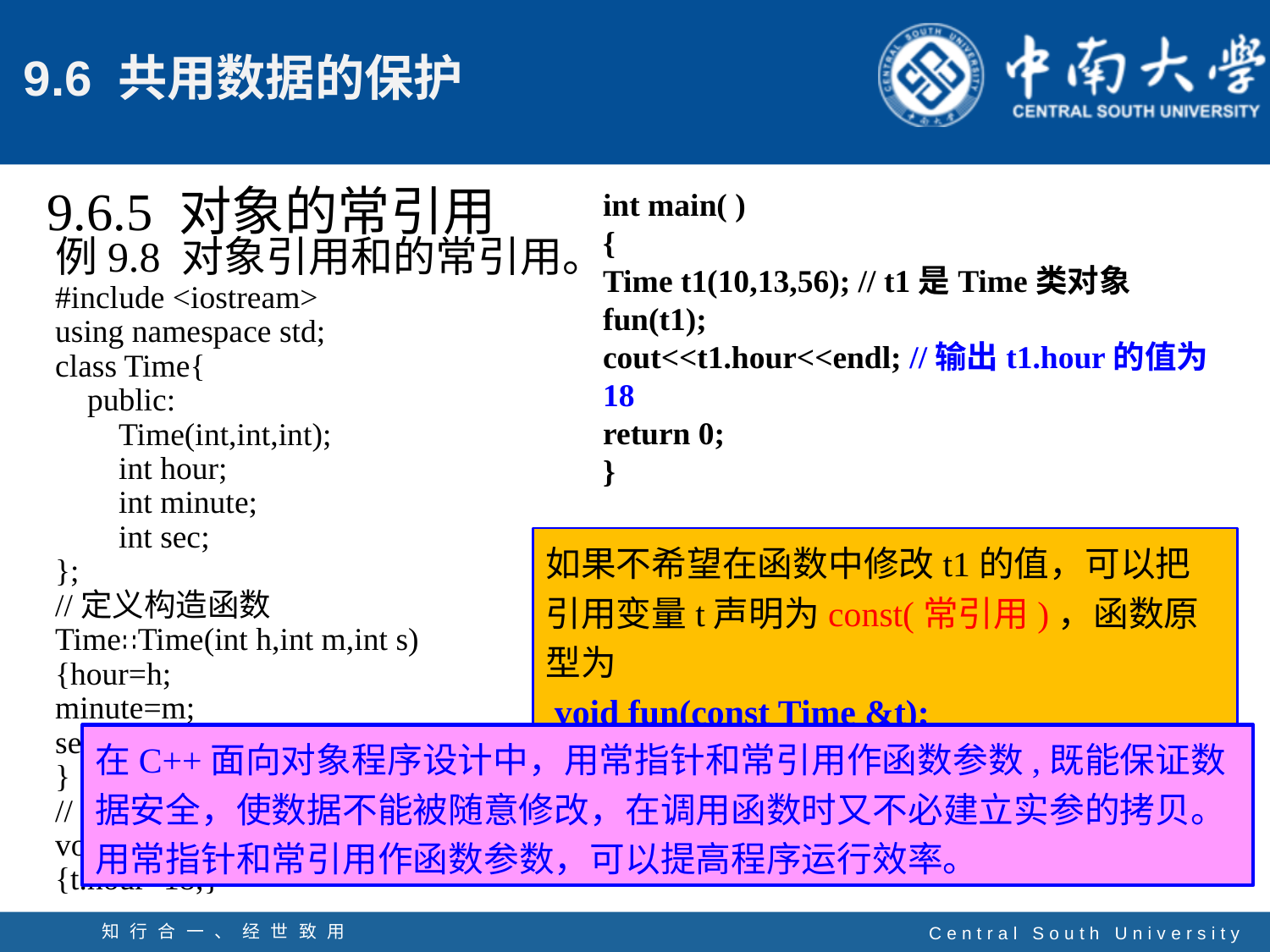

9.6.5 对象的常引用
int main( )
{
Time t1(10,13,56); // t1是Time类对象
fun(t1);
cout<<t1.hour<<endl; //输出t1.hour的值为18
return 0;
}

例9.8 对象引用和的常引用。
#include <iostream>
using namespace std;
class Time{
    public:
Time(int,int,int);
int hour;
int minute;
int sec;
};
//定义构造函数
Time∷Time(int h,int m,int s)
{hour=h;
minute=m;
sec=s;
}
//形参t是Time类对象的引用
void fun(Time &t)
{t.hour=18;}
如果不希望在函数中修改t1的值，可以把引用变量t声明为const(常引用)，函数原型为
 void fun(const Time &t);
在C++面向对象程序设计中，用常指针和常引用作函数参数,既能保证数据安全，使数据不能被随意修改，在调用函数时又不必建立实参的拷贝。用常指针和常引用作函数参数，可以提高程序运行效率。

知行合一、经世致用
自强不息 厚德载物
Central South University